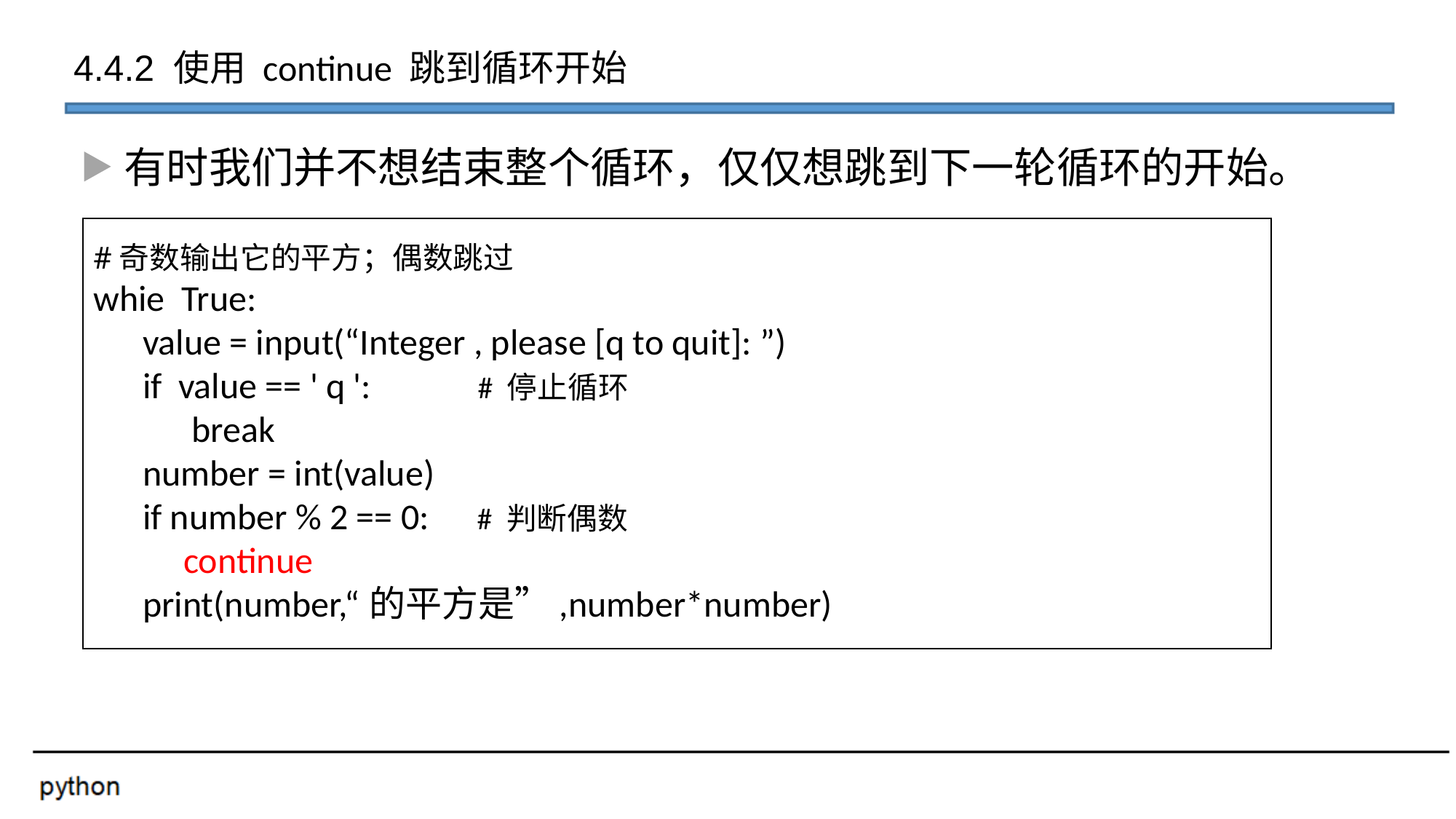

4.4.2 使用 continue 跳到循环开始
有时我们并不想结束整个循环，仅仅想跳到下一轮循环的开始。

#奇数输出它的平方；偶数跳过
whie  True:
      value = input(“Integer , please [q to quit]: ”)
      if  value == ' q ':             # 停止循环
            break
      number = int(value)
      if number % 2 == 0:      # 判断偶数
           continue
      print(number,“的平方是”,number*number)
17